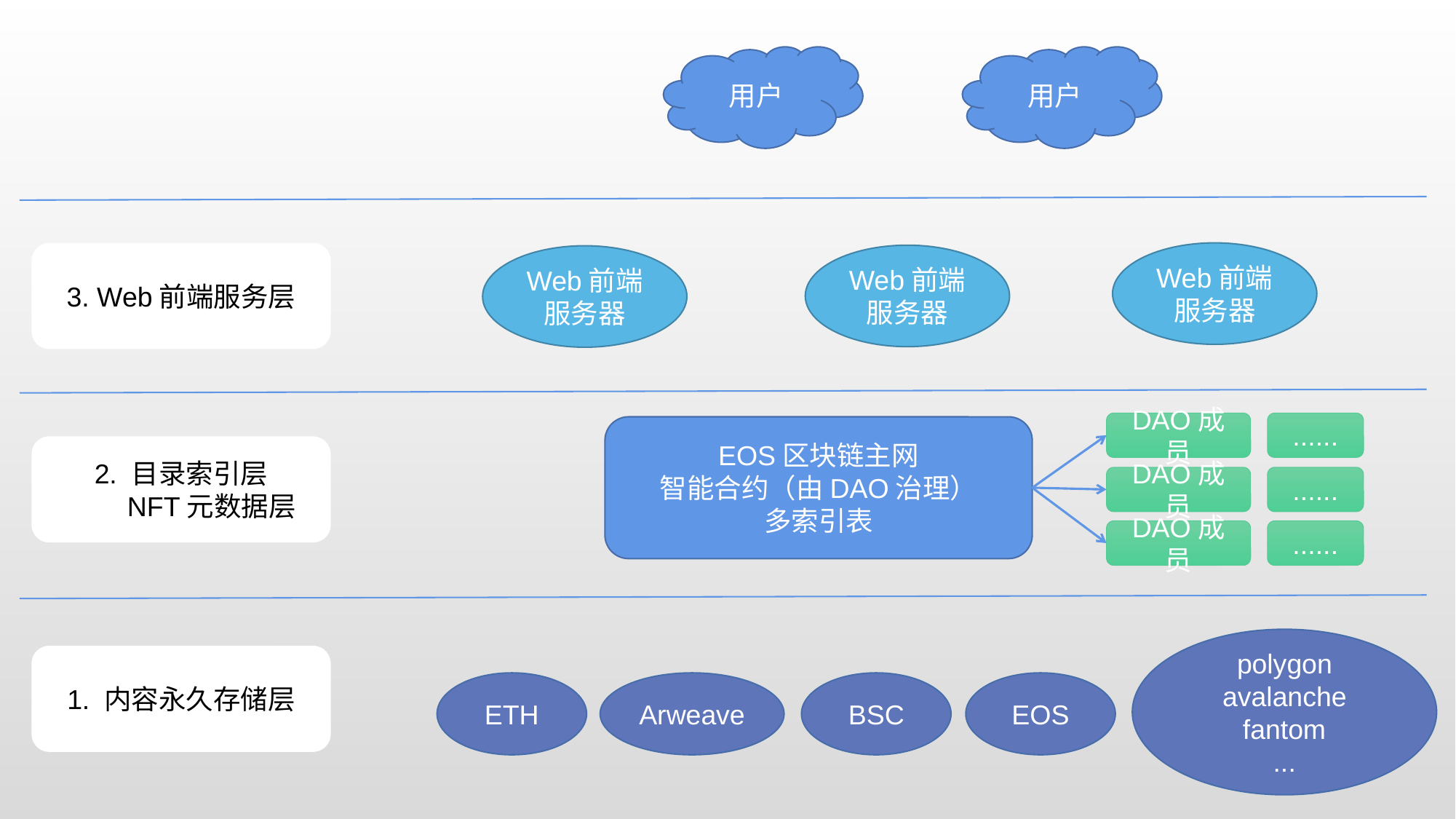

用户
用户
3. Web前端服务层
Web前端服务器
Web前端服务器
Web前端服务器
DAO成员
......
EOS区块链主网
智能合约（由DAO治理）
多索引表
2. 目录索引层
        NFT元数据层
DAO成员
......
DAO成员
......
polygon
avalanche
fantom
...
1. 内容永久存储层
ETH
Arweave
BSC
EOS